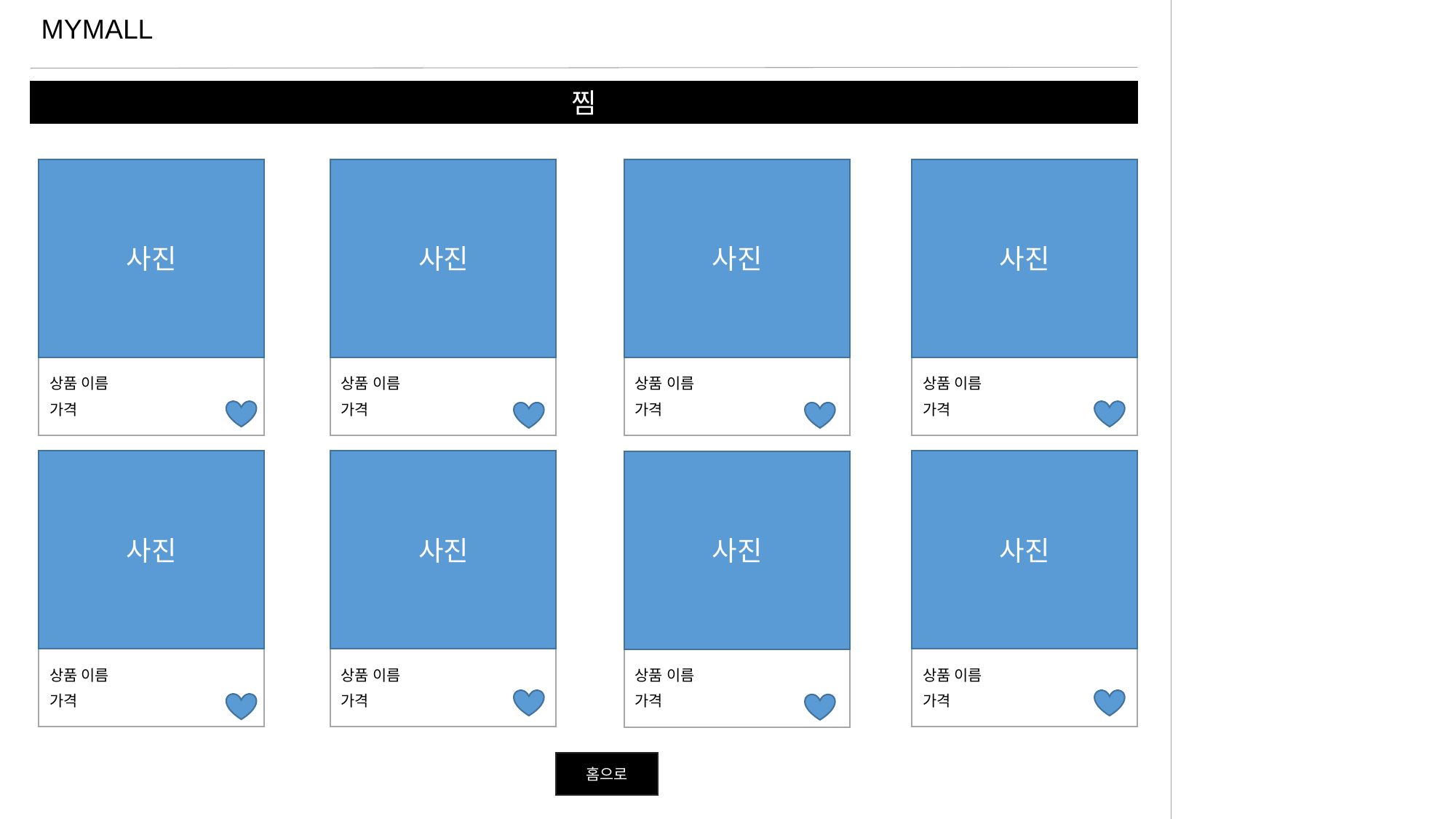

MYMALL
찜

사진

사진

사진

사진
상품 이름
상품 이름
상품 이름
상품 이름
가격
가격
가격
가격

사진

사진

사진

사진
상품 이름
상품 이름
상품 이름
상품 이름
가격
가격
가격
가격

홈으로